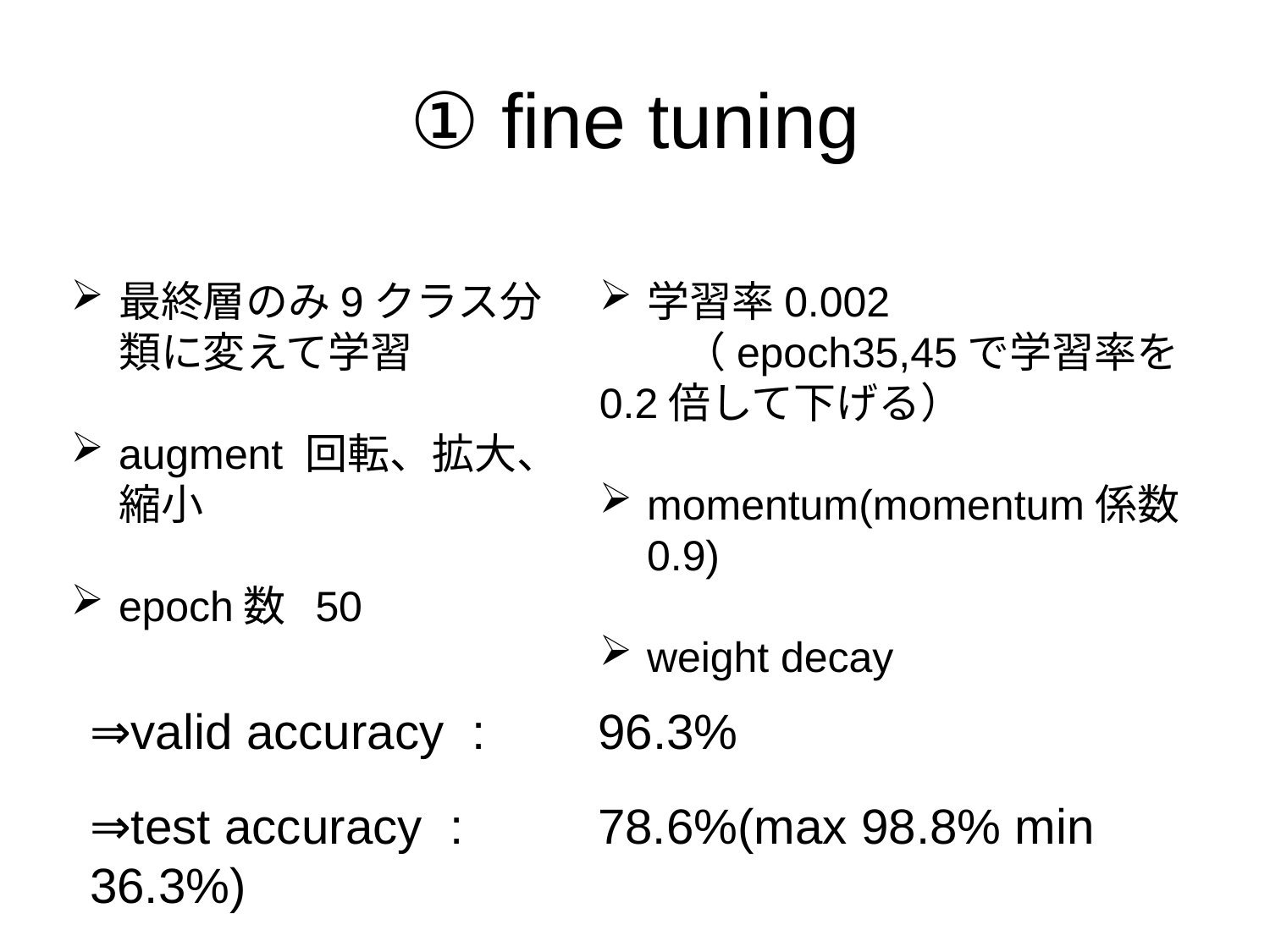

# ① fine tuning
最終層のみ9クラス分類に変えて学習

augment 回転、拡大、縮小

epoch数  50

学習率0.002
　　（epoch35,45で学習率を0.2倍して下げる）

momentum(momentum係数0.9)

weight decay

⇒valid accuracy  :  	96.3%
⇒test accuracy  :  	78.6%(max 98.8% min 36.3%)
										一人だけ判断しづらい画像が多かった